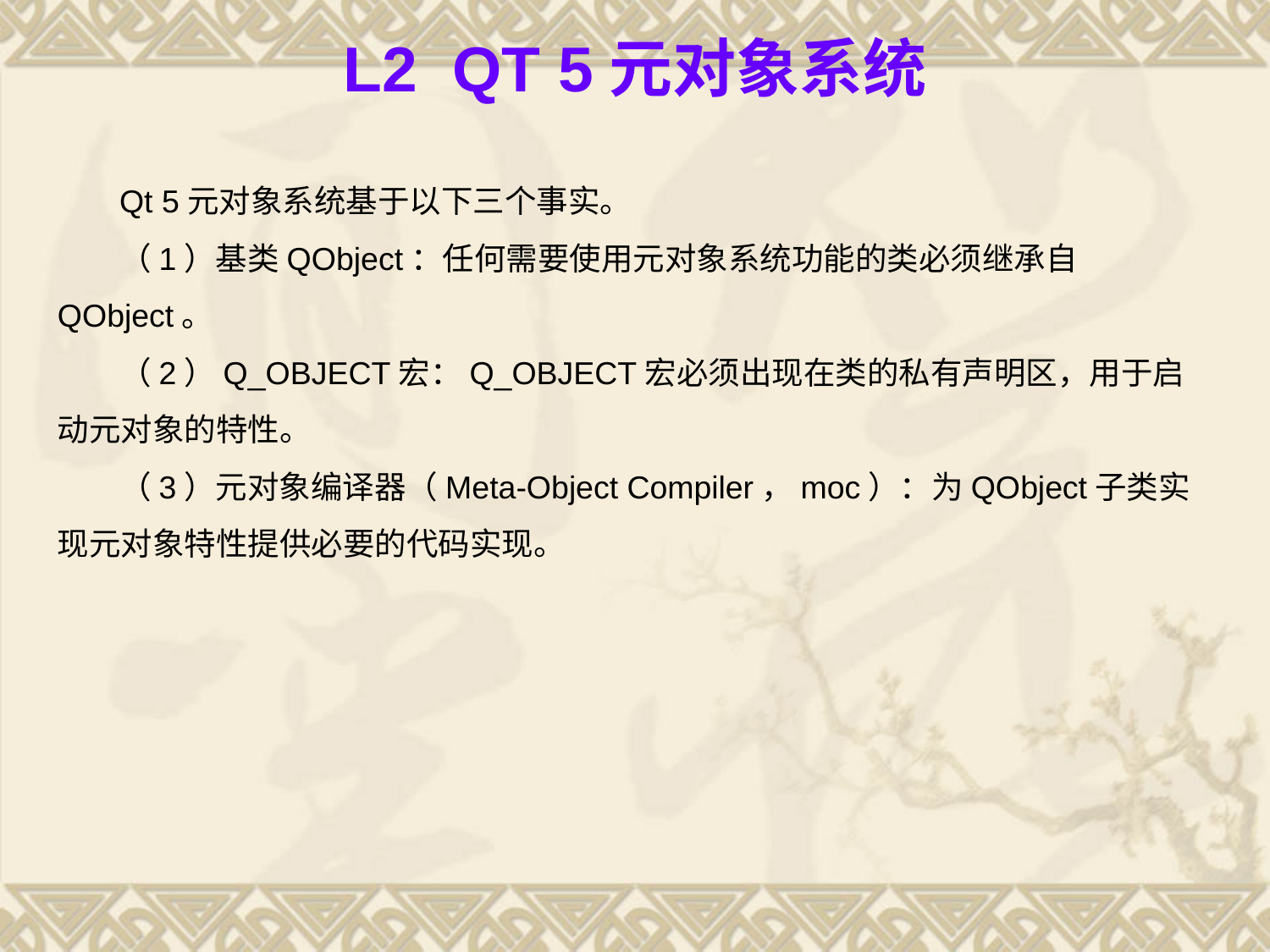

# L2  Qt 5元对象系统
Qt 5元对象系统基于以下三个事实。
（1）基类QObject：任何需要使用元对象系统功能的类必须继承自QObject。
（2）Q_OBJECT宏：Q_OBJECT宏必须出现在类的私有声明区，用于启动元对象的特性。
（3）元对象编译器（Meta-Object Compiler，moc）：为QObject子类实现元对象特性提供必要的代码实现。